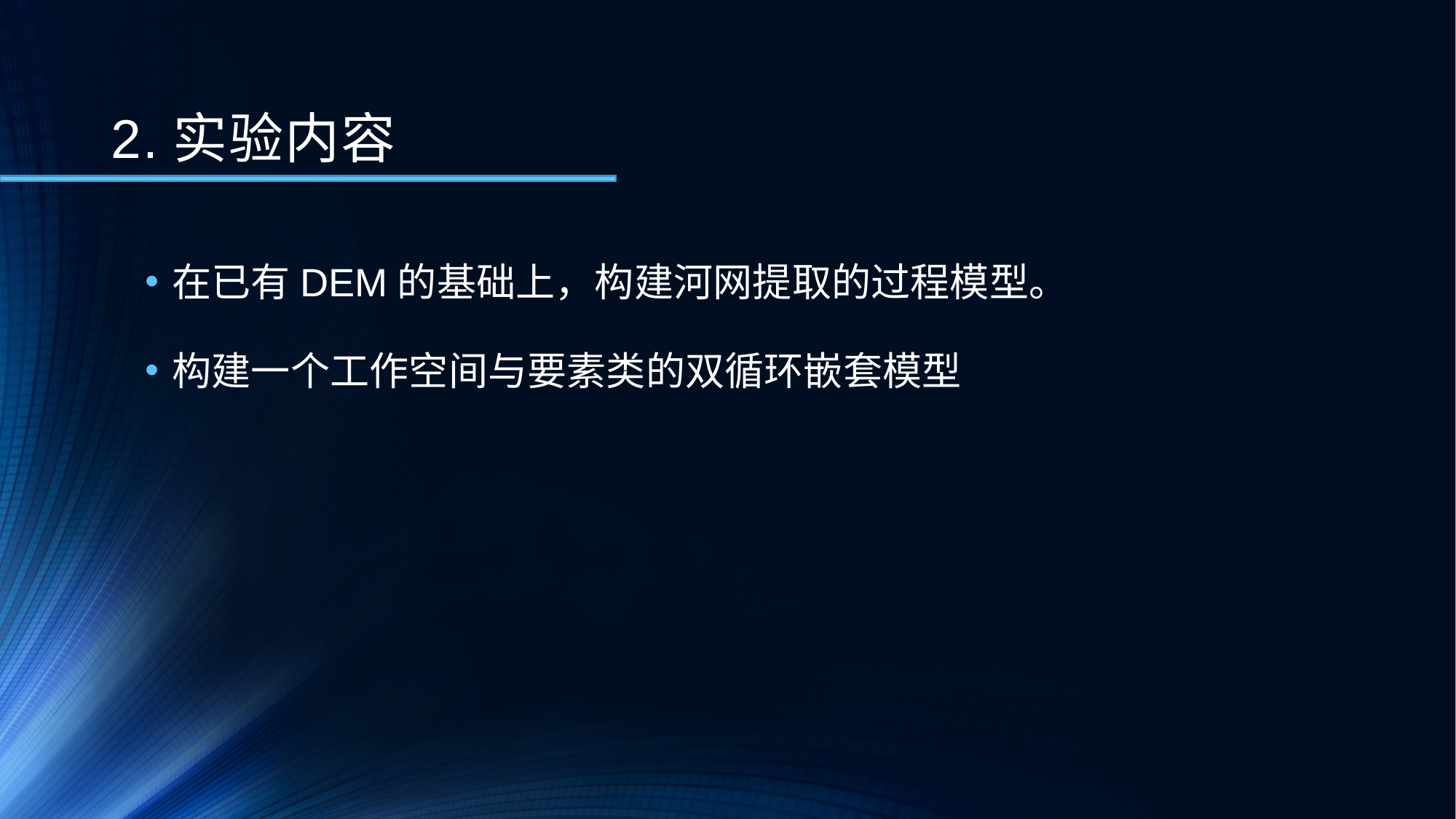

# 2.实验内容
在已有DEM的基础上，构建河网提取的过程模型。
构建一个工作空间与要素类的双循环嵌套模型